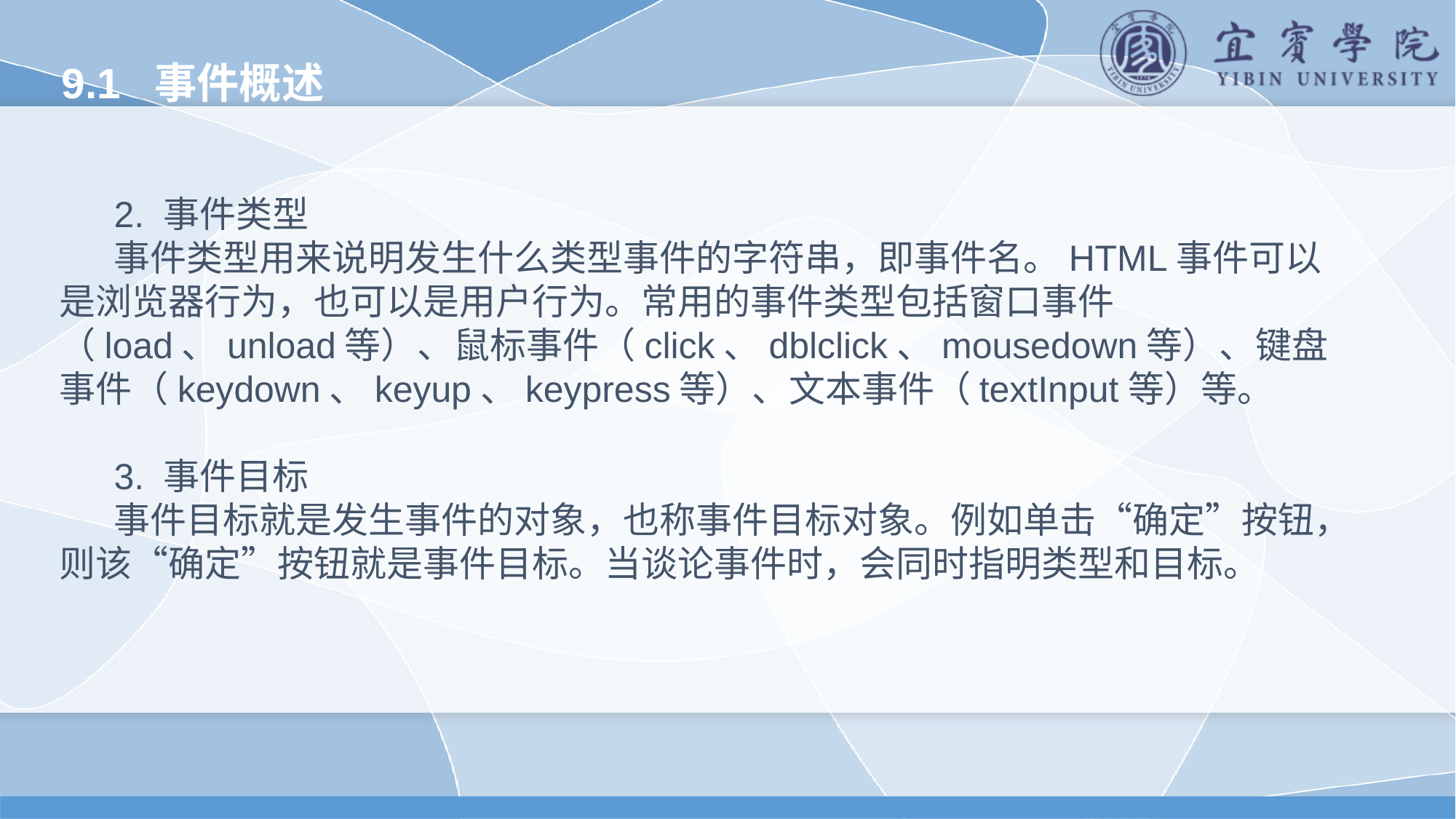

9.1  事件概述
2. 事件类型
事件类型用来说明发生什么类型事件的字符串，即事件名。HTML事件可以是浏览器行为，也可以是用户行为。常用的事件类型包括窗口事件（load、unload等）、鼠标事件（click、dblclick、mousedown等）、键盘事件（keydown、keyup、keypress等）、文本事件（textInput等）等。

3. 事件目标
事件目标就是发生事件的对象，也称事件目标对象。例如单击“确定”按钮，则该“确定”按钮就是事件目标。当谈论事件时，会同时指明类型和目标。